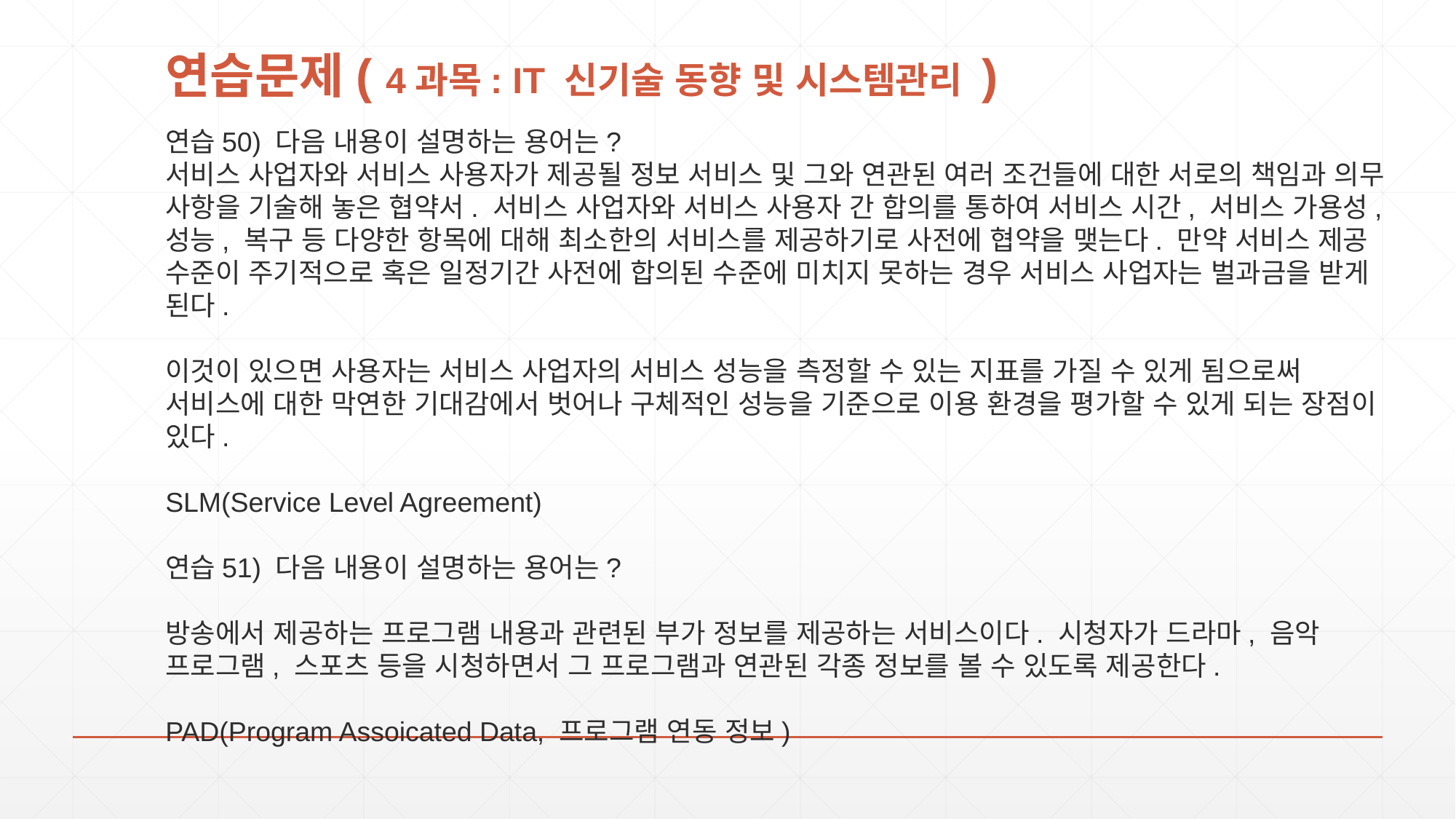

# 연습문제( 4과목: IT 신기술 동향 및 시스템관리 )
연습50) 다음 내용이 설명하는 용어는?
서비스 사업자와 서비스 사용자가 제공될 정보 서비스 및 그와 연관된 여러 조건들에 대한 서로의 책임과 의무 사항을 기술해 놓은 협약서. 서비스 사업자와 서비스 사용자 간 합의를 통하여 서비스 시간, 서비스 가용성, 성능, 복구 등 다양한 항목에 대해 최소한의 서비스를 제공하기로 사전에 협약을 맺는다. 만약 서비스 제공 수준이 주기적으로 혹은 일정기간 사전에 합의된 수준에 미치지 못하는 경우 서비스 사업자는 벌과금을 받게 된다.

이것이 있으면 사용자는 서비스 사업자의 서비스 성능을 측정할 수 있는 지표를 가질 수 있게 됨으로써 서비스에 대한 막연한 기대감에서 벗어나 구체적인 성능을 기준으로 이용 환경을 평가할 수 있게 되는 장점이 있다.

SLM(Service Level Agreement)

연습51) 다음 내용이 설명하는 용어는?

방송에서 제공하는 프로그램 내용과 관련된 부가 정보를 제공하는 서비스이다. 시청자가 드라마, 음악 프로그램, 스포츠 등을 시청하면서 그 프로그램과 연관된 각종 정보를 볼 수 있도록 제공한다.

PAD(Program Assoicated Data, 프로그램 연동 정보)